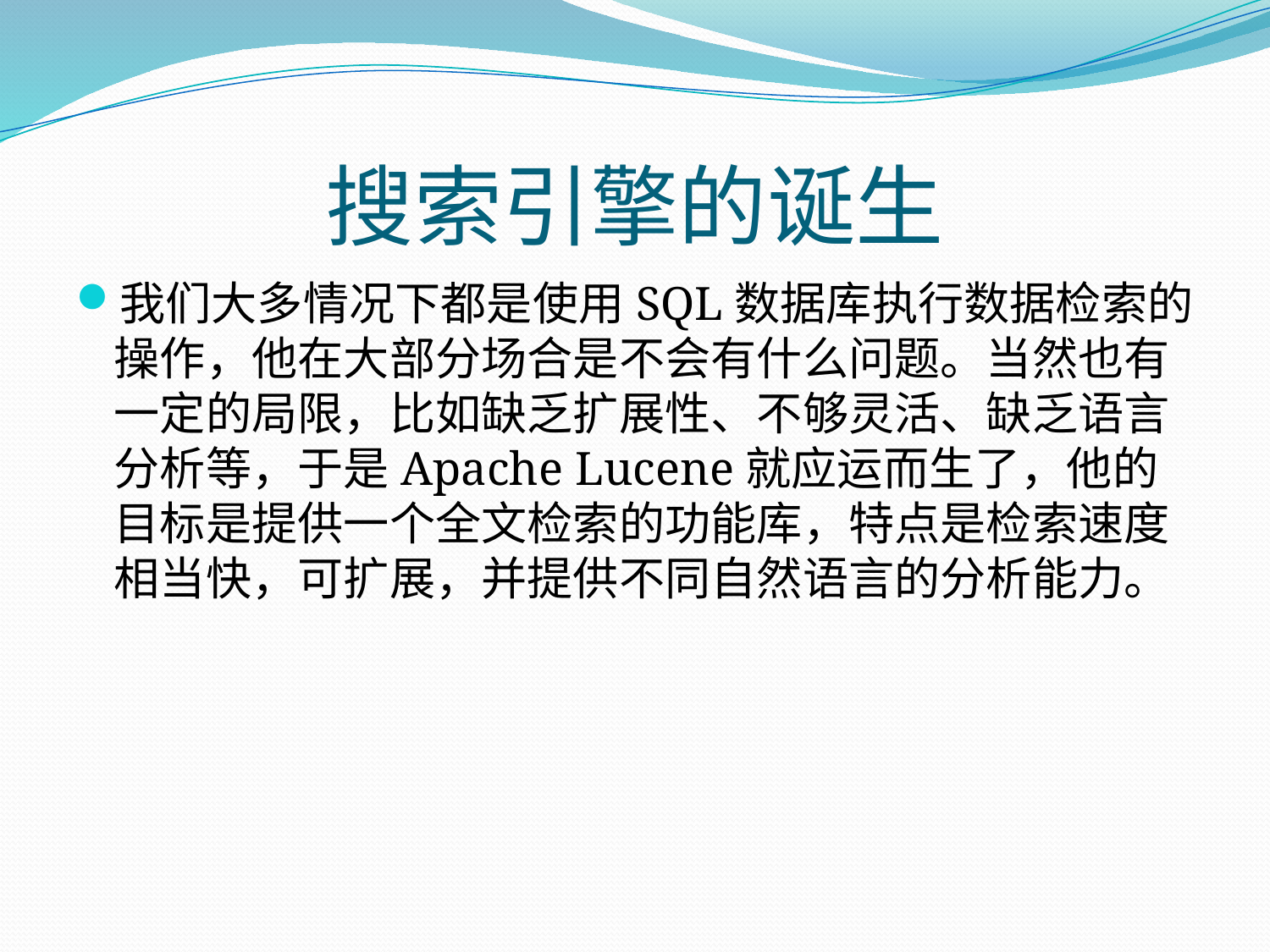

# 搜索引擎的诞生
我们大多情况下都是使用SQL数据库执行数据检索的操作，他在大部分场合是不会有什么问题。当然也有一定的局限，比如缺乏扩展性、不够灵活、缺乏语言分析等，于是Apache Lucene就应运而生了，他的目标是提供一个全文检索的功能库，特点是检索速度相当快，可扩展，并提供不同自然语言的分析能力。